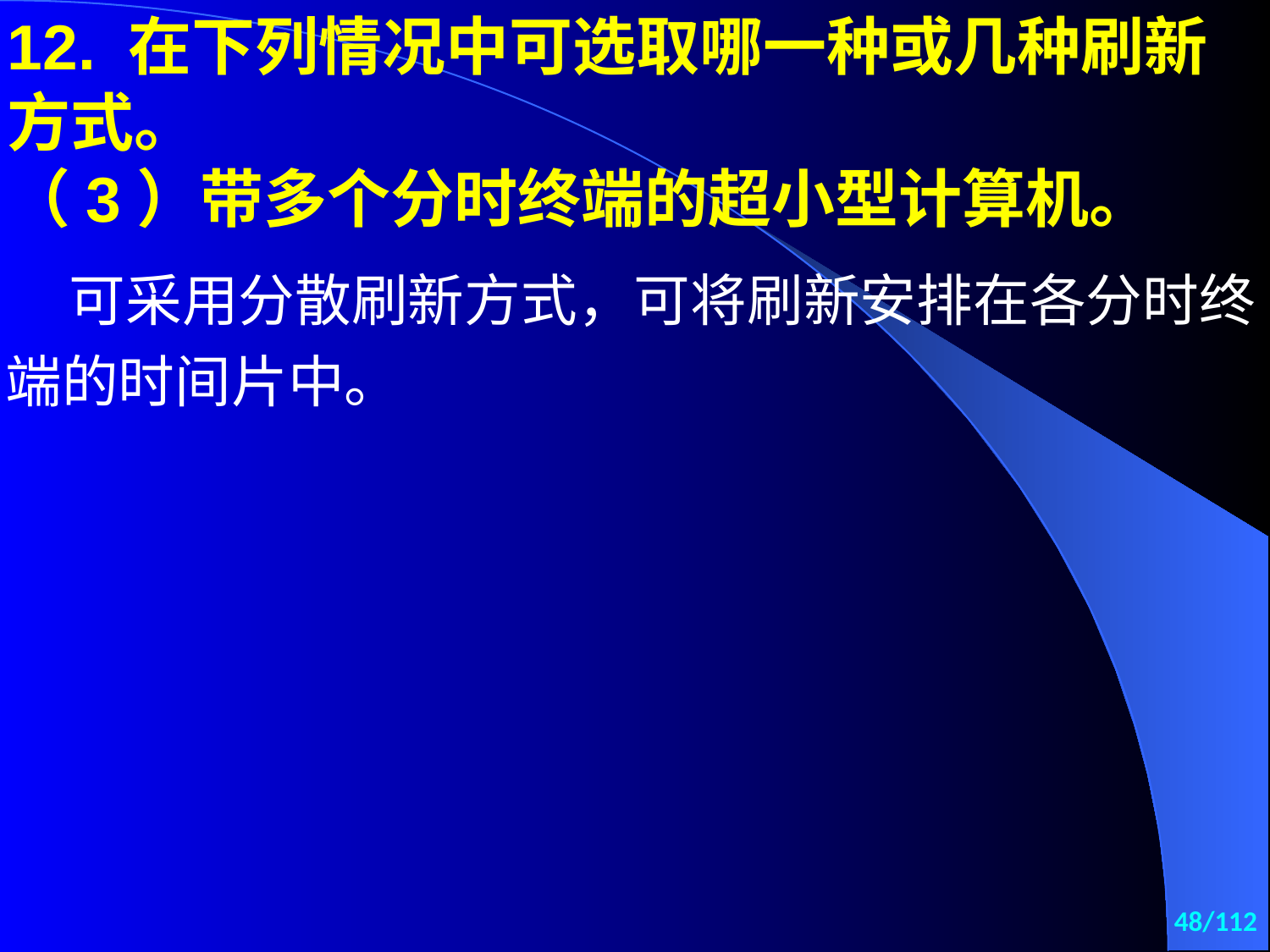

12. 在下列情况中可选取哪一种或几种刷新方式。
（3）带多个分时终端的超小型计算机。
可采用分散刷新方式，可将刷新安排在各分时终端的时间片中。
48/112